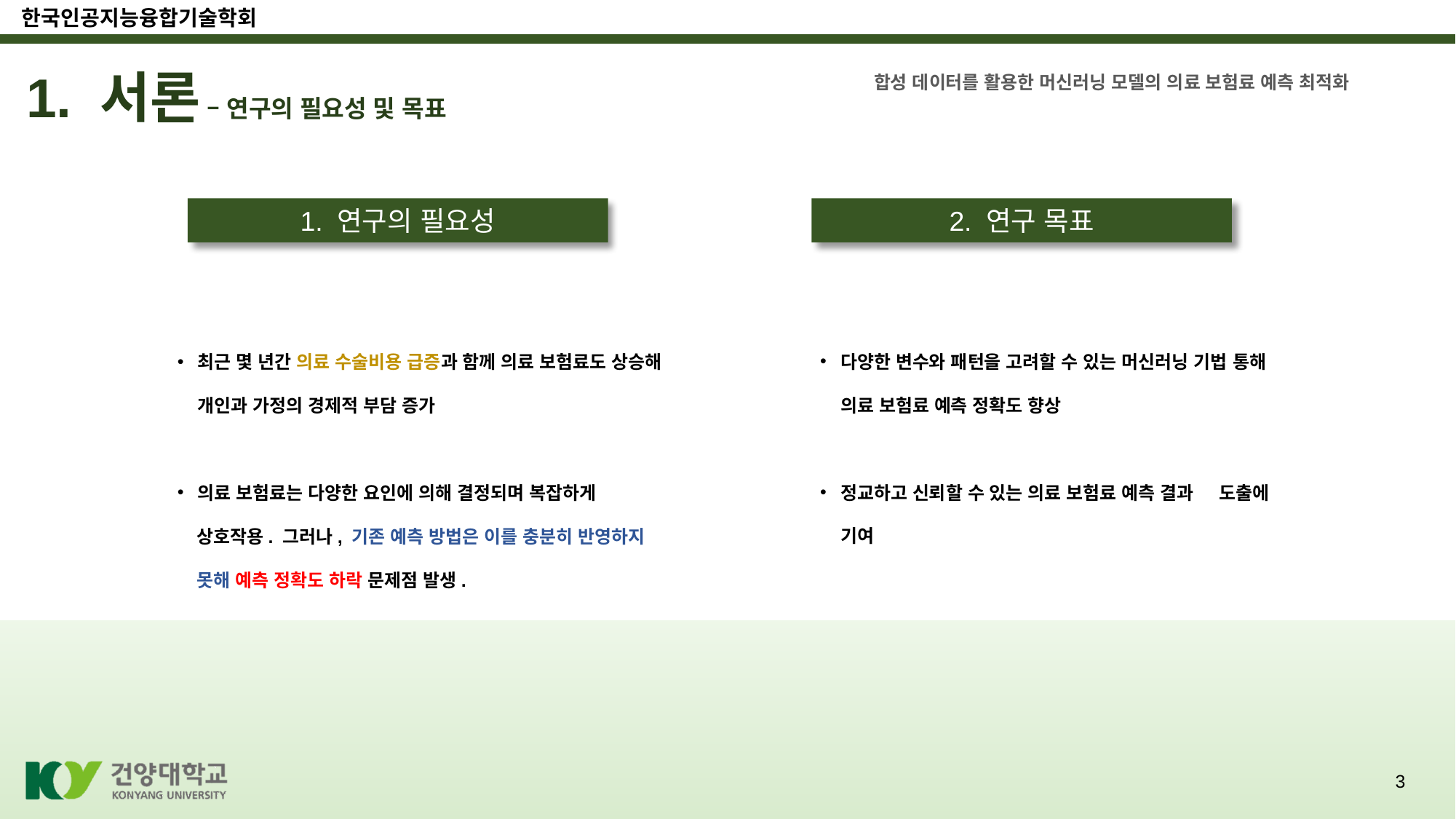

# 1. 서론 – 연구의 필요성 및 목표
합성 데이터를 활용한 머신러닝 모델의 의료 보험료 예측 최적화
1. 연구의 필요성
2. 연구 목표
최근 몇 년간 의료 수술비용 급증과 함께 의료 보험료도 상승해 개인과 가정의 경제적 부담 증가

의료 보험료는 다양한 요인에 의해 결정되며 복잡하게
   상호작용. 그러나, 기존 예측 방법은 이를 충분히 반영하지
   못해 예측 정확도 하락 문제점 발생.
다양한 변수와 패턴을 고려할 수 있는 머신러닝 기법 통해 의료 보험료 예측 정확도 향상

정교하고 신뢰할 수 있는 의료 보험료 예측 결과     도출에 기여
3